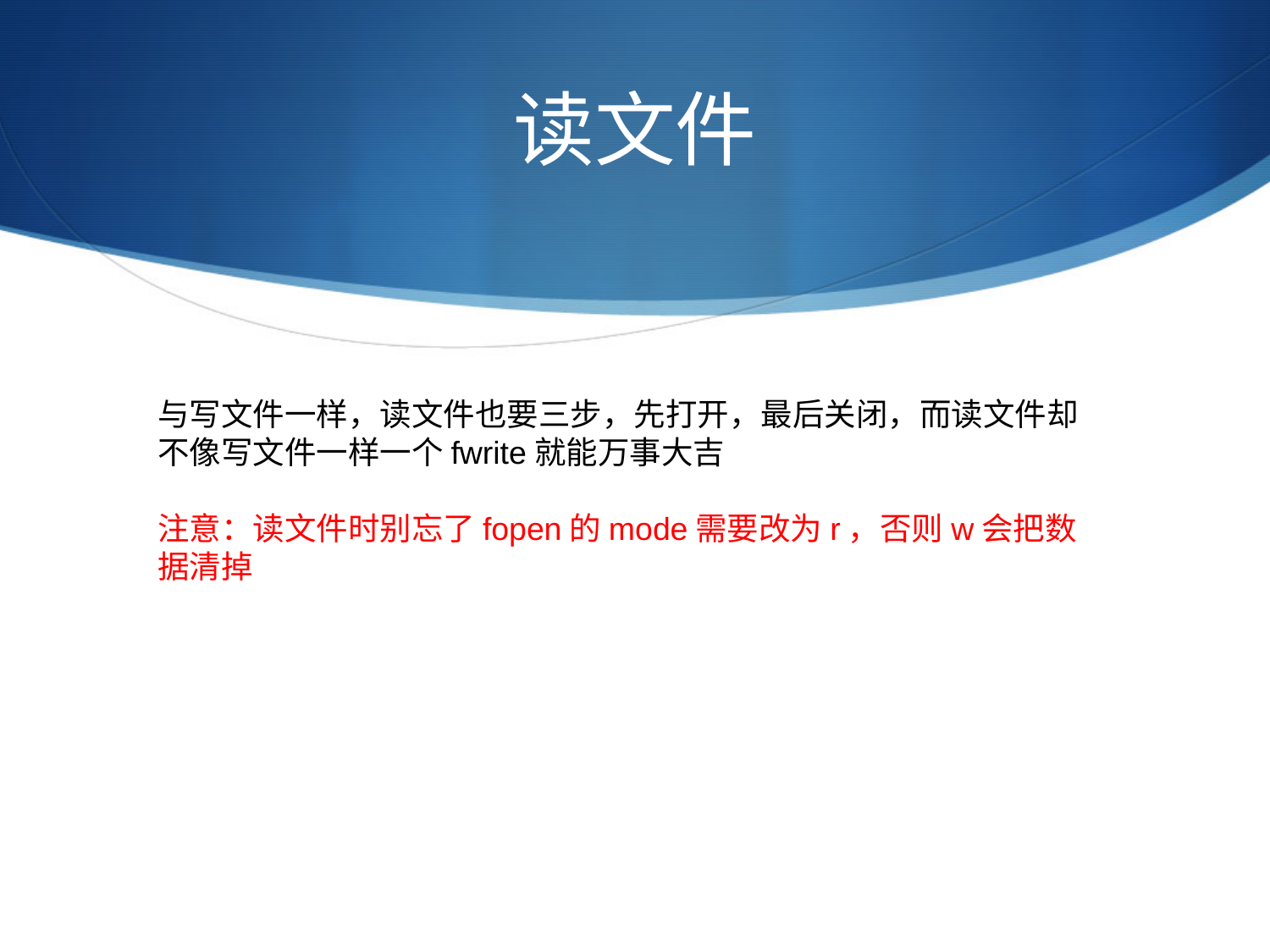

# 读文件
与写文件一样，读文件也要三步，先打开，最后关闭，而读文件却不像写文件一样一个fwrite就能万事大吉

注意：读文件时别忘了fopen的mode需要改为r，否则w会把数据清掉